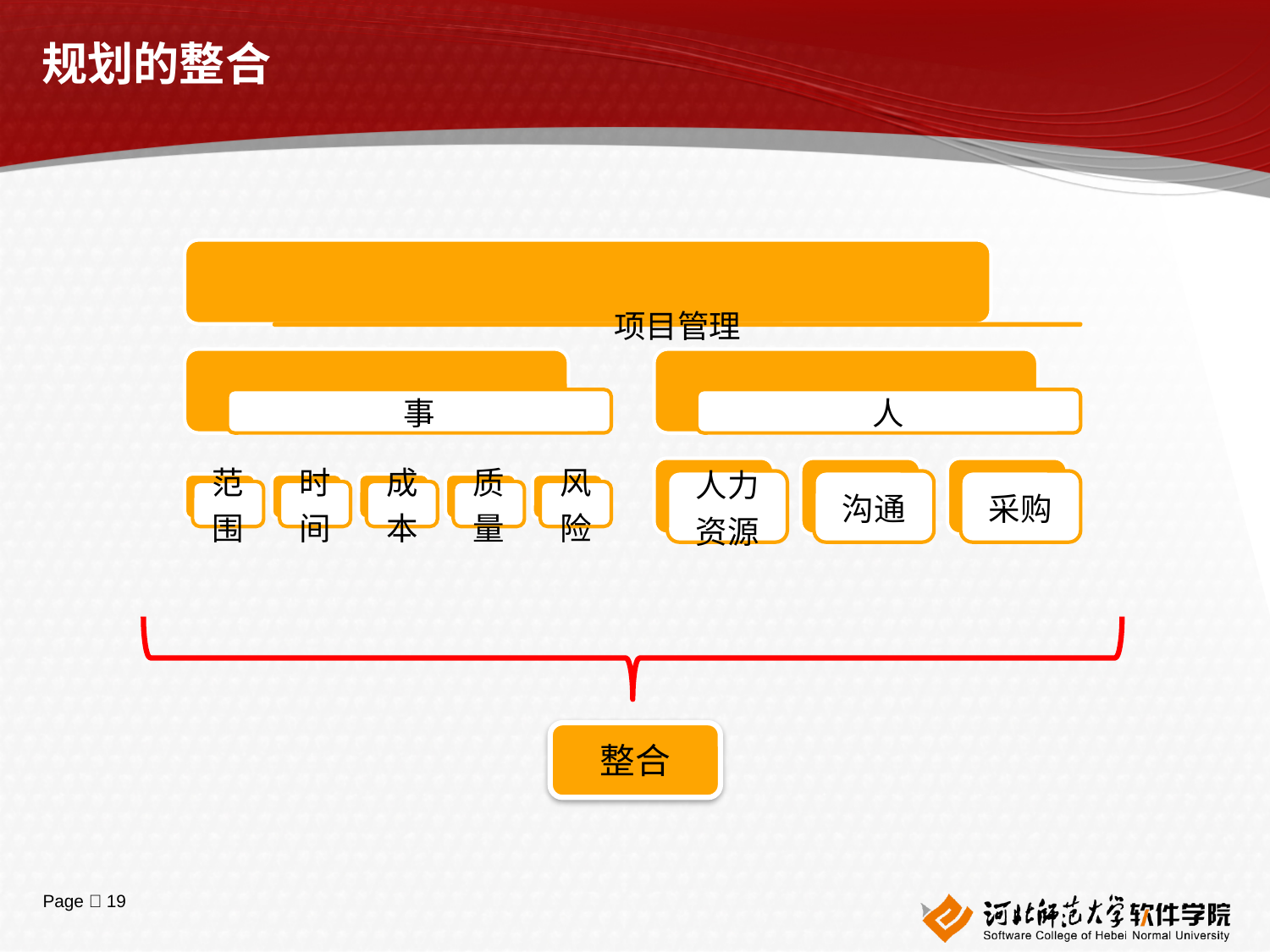

# 规划的整合

项目管理
事
范围
时间
人
人力资源
成本
质量
风险
沟通
采购
整合